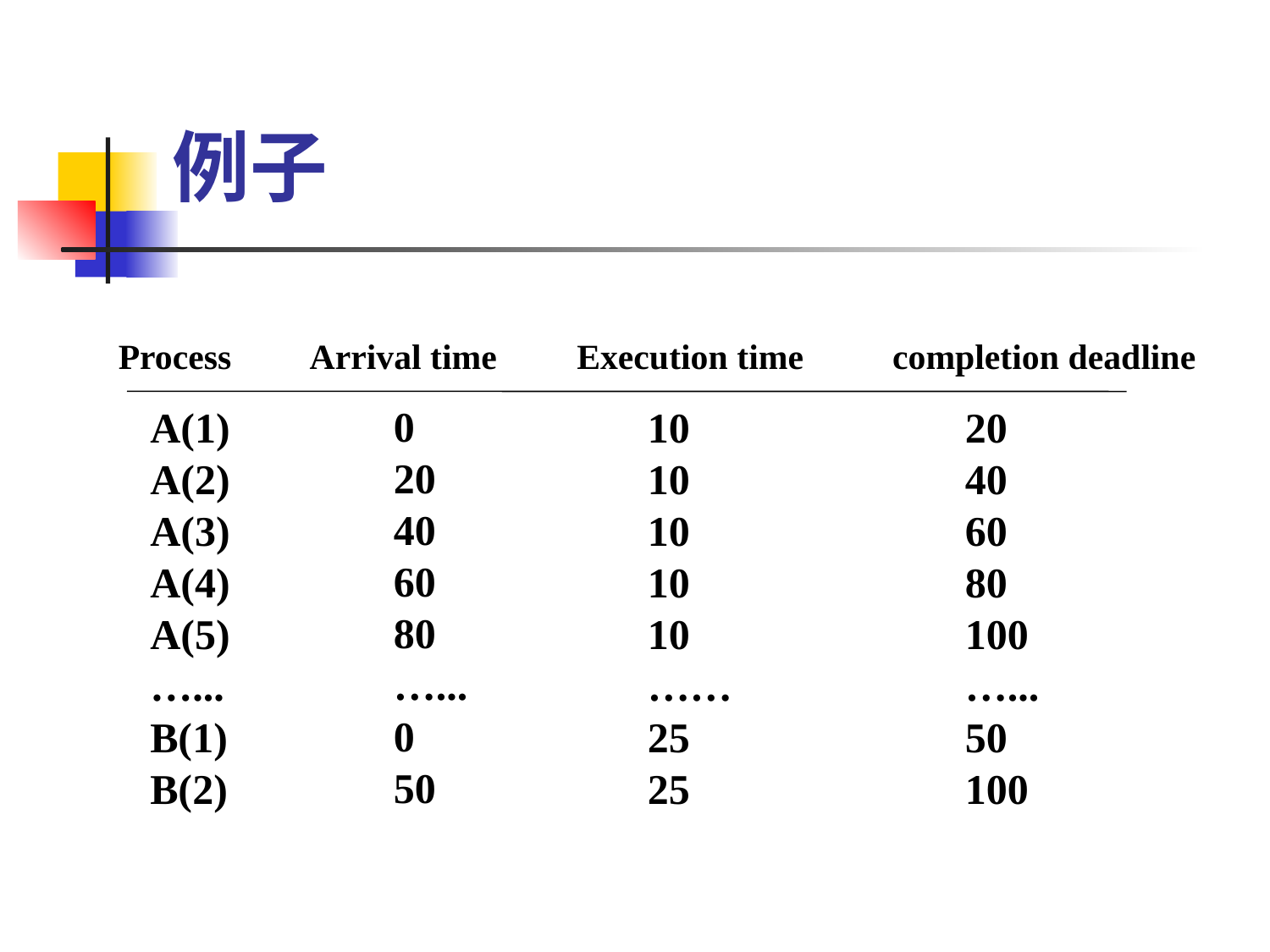

# 例子
Process         Arrival time         Execution time          completion deadline

0
20
40
60
80
…...
0
50
A(1)
A(2)
A(3)
A(4)
A(5)
…...
B(1)
B(2)
10
10
10
10
10
……
25
25
20
40
60
80
100
…...
50
100